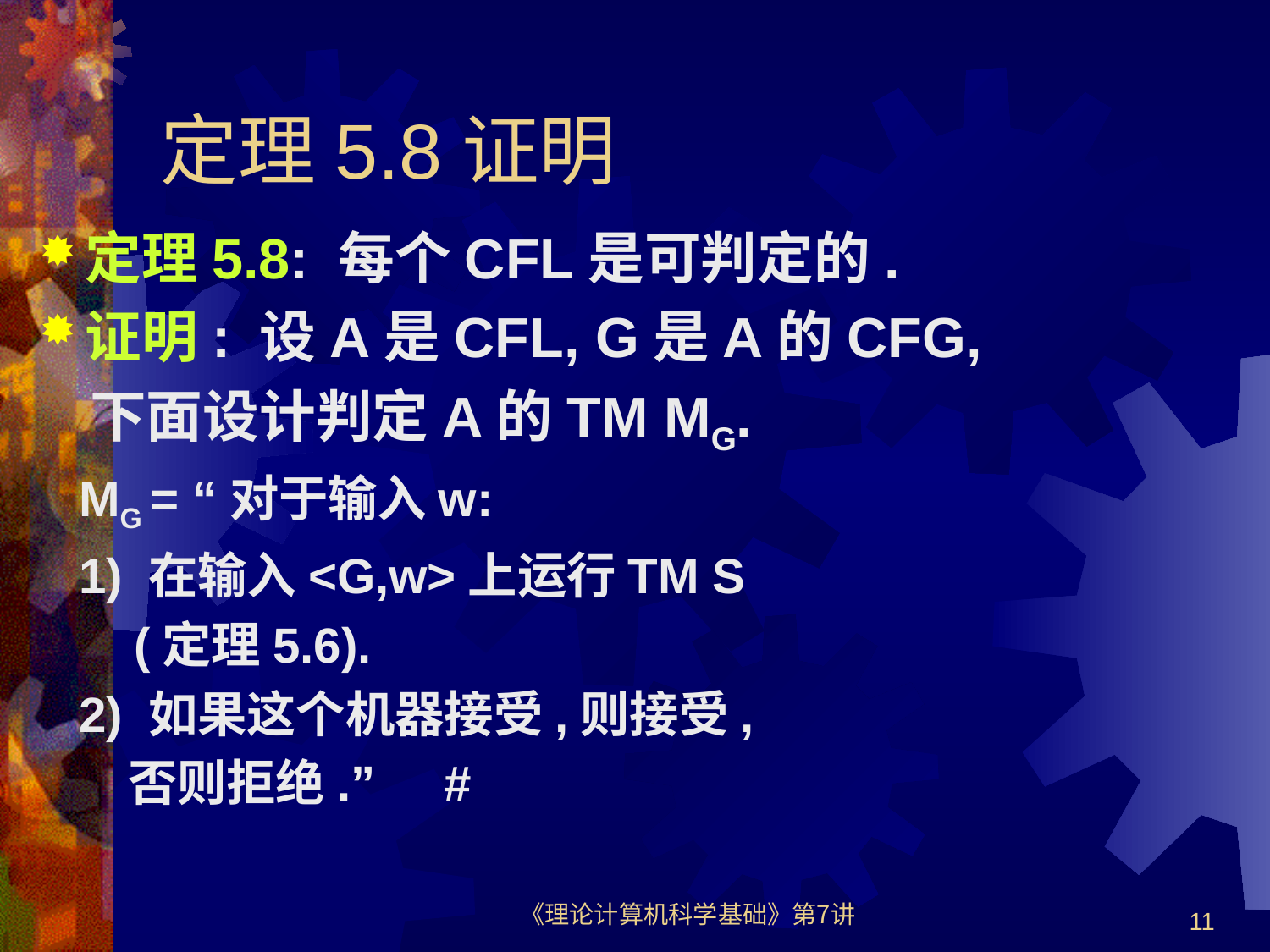

# 定理5.8证明
定理5.8: 每个CFL是可判定的.
证明: 设A是CFL, G是A的CFG,
   下面设计判定A的TM MG.
   MG = “对于输入w:
   1) 在输入<G,w>上运行TM S
       (定理5.6).
   2) 如果这个机器接受,则接受,
       否则拒绝.”     #
《理论计算机科学基础》第7讲
11